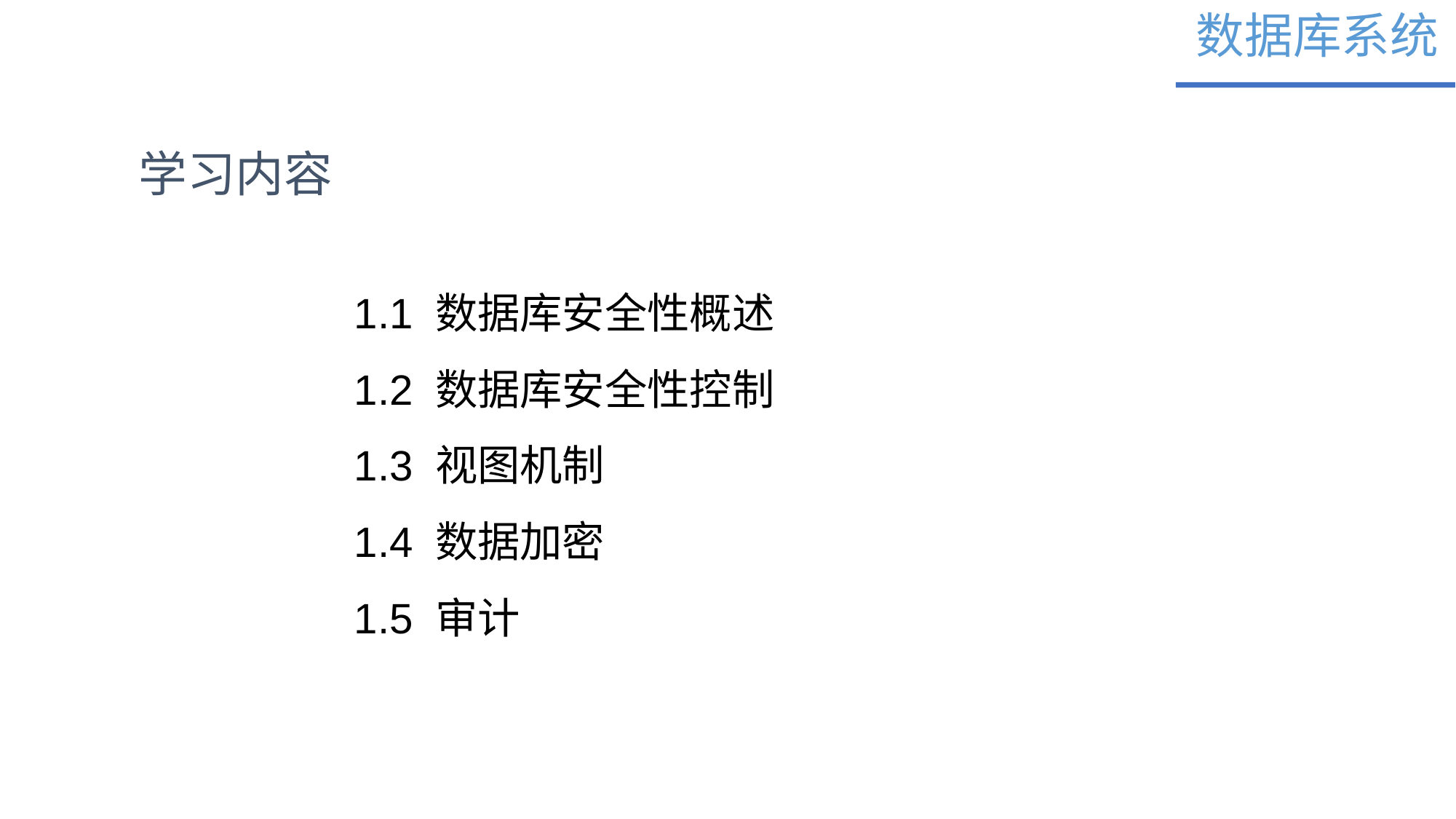

数据库系统

# 学习内容
1.1 数据库安全性概述
1.2 数据库安全性控制
1.3 视图机制
1.4 数据加密
1.5 审计